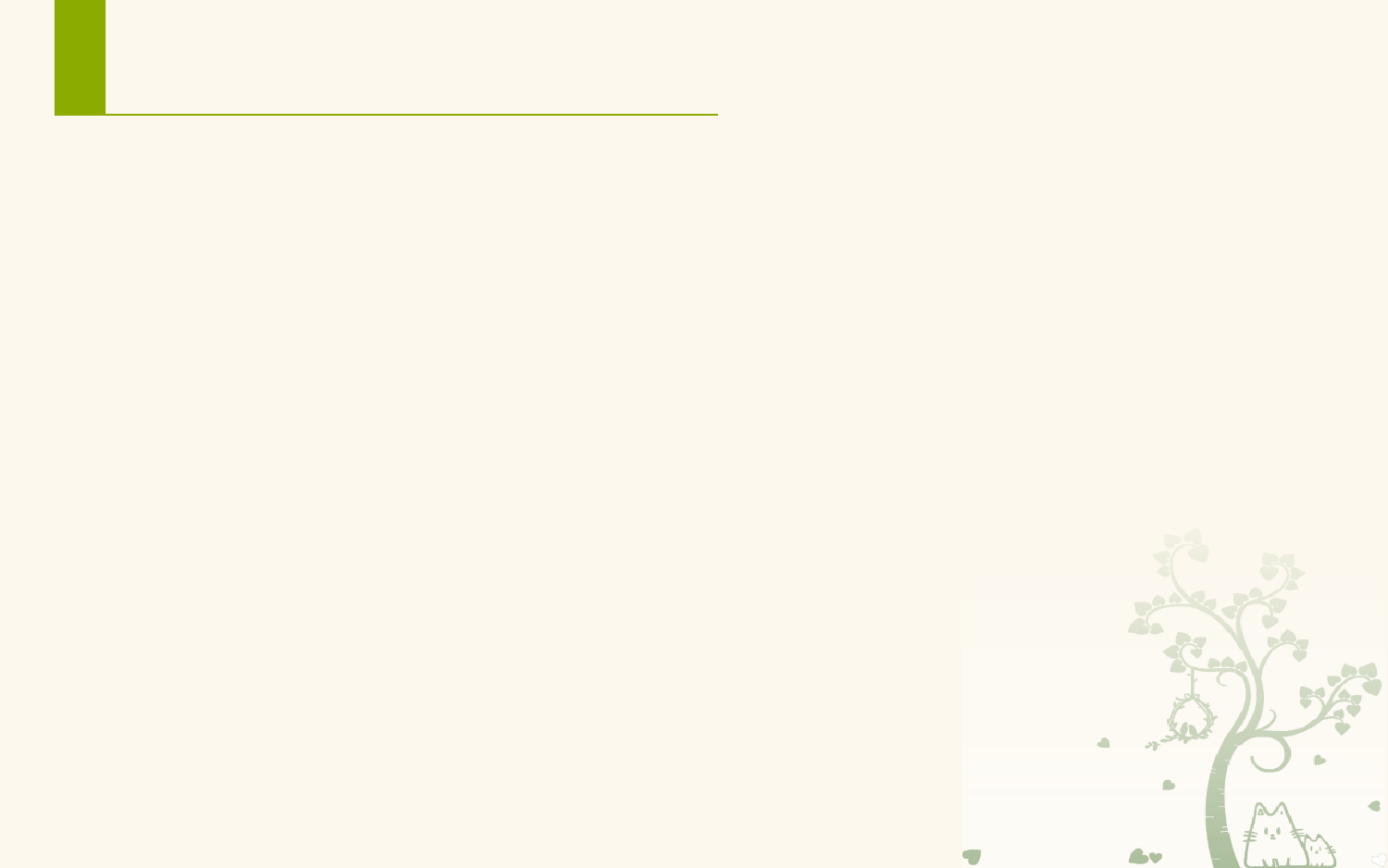

# 示例
测试1：Android 7.0上测试
直接按下系统的返回键（其它键也可以，HOME不行）

运行结果：
03-21 12:01:50.783 5672-5672/com.example.eventdemo I/Main: 监听器的onKeyDown方法被调用
03-21 12:01:50.783 5672-5672/com.example.eventdemo I/MyButton: onKeyDown方法被调用
03-21 12:01:50.783 5672-5672/com.example.eventdemo I/Main: Activity的onKeyDown方法被调用